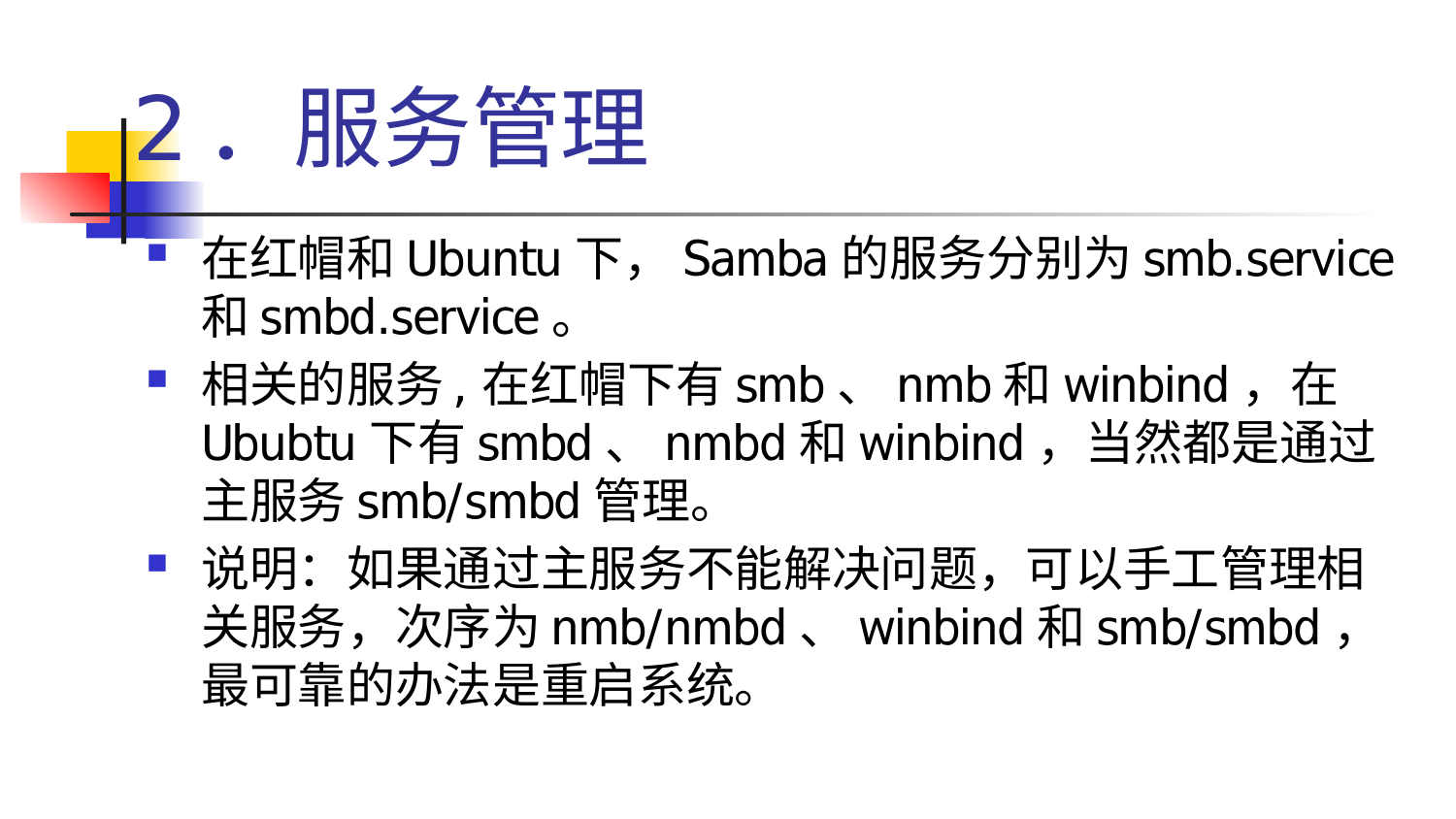

# 2．服务管理
在红帽和Ubuntu下，Samba的服务分别为smb.service和smbd.service。
相关的服务,在红帽下有smb、nmb和winbind，在Ububtu下有smbd、nmbd和winbind，当然都是通过主服务smb/smbd管理。
说明：如果通过主服务不能解决问题，可以手工管理相关服务，次序为nmb/nmbd、winbind和smb/smbd，最可靠的办法是重启系统。